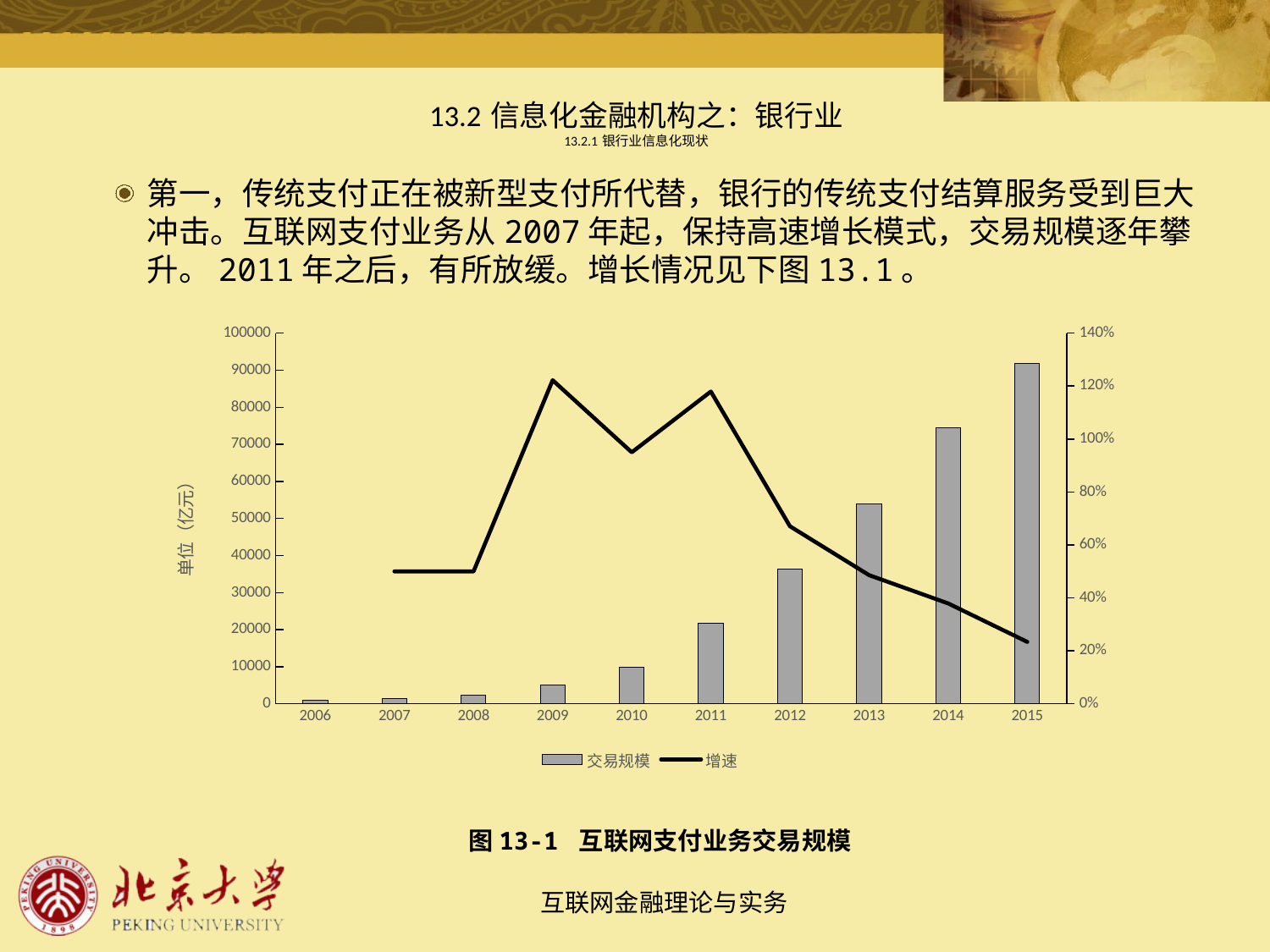

# 13.2 信息化金融机构之：银行业 13.2.1 银行业信息化现状
第一，传统支付正在被新型支付所代替，银行的传统支付结算服务受到巨大冲击。互联网支付业务从2007年起，保持高速增长模式，交易规模逐年攀升。2011年之后，有所放缓。增长情况见下图13.1。

图13-1 互联网支付业务交易规模

### Chart

| Category |  |  |
|---|---|---|
| 2006 | 1023.0179028132883 | None |
| 2007 | 1534.5268542199499 | 0.5000000000000149 |
| 2008 | 2301.7902813299 | 0.49999999999999173 |
| 2009 | 5115.089514066493 | 1.2222222222222319 |
| 2010 | 9974.424552429675 | 0.9500000000000016 |
| 2011 | 21739.1304347826 | 1.1794871794871828 |
| 2012 | 36317.1355498721 | 0.670588235294119 |
| 2013 | 53964.1943734015 | 0.4859154929577476 |
| 2014 | 74424.5524296675 | 0.3791469194312803 |
| 2015 | 91815.85677749348 | 0.23367697594501705 |